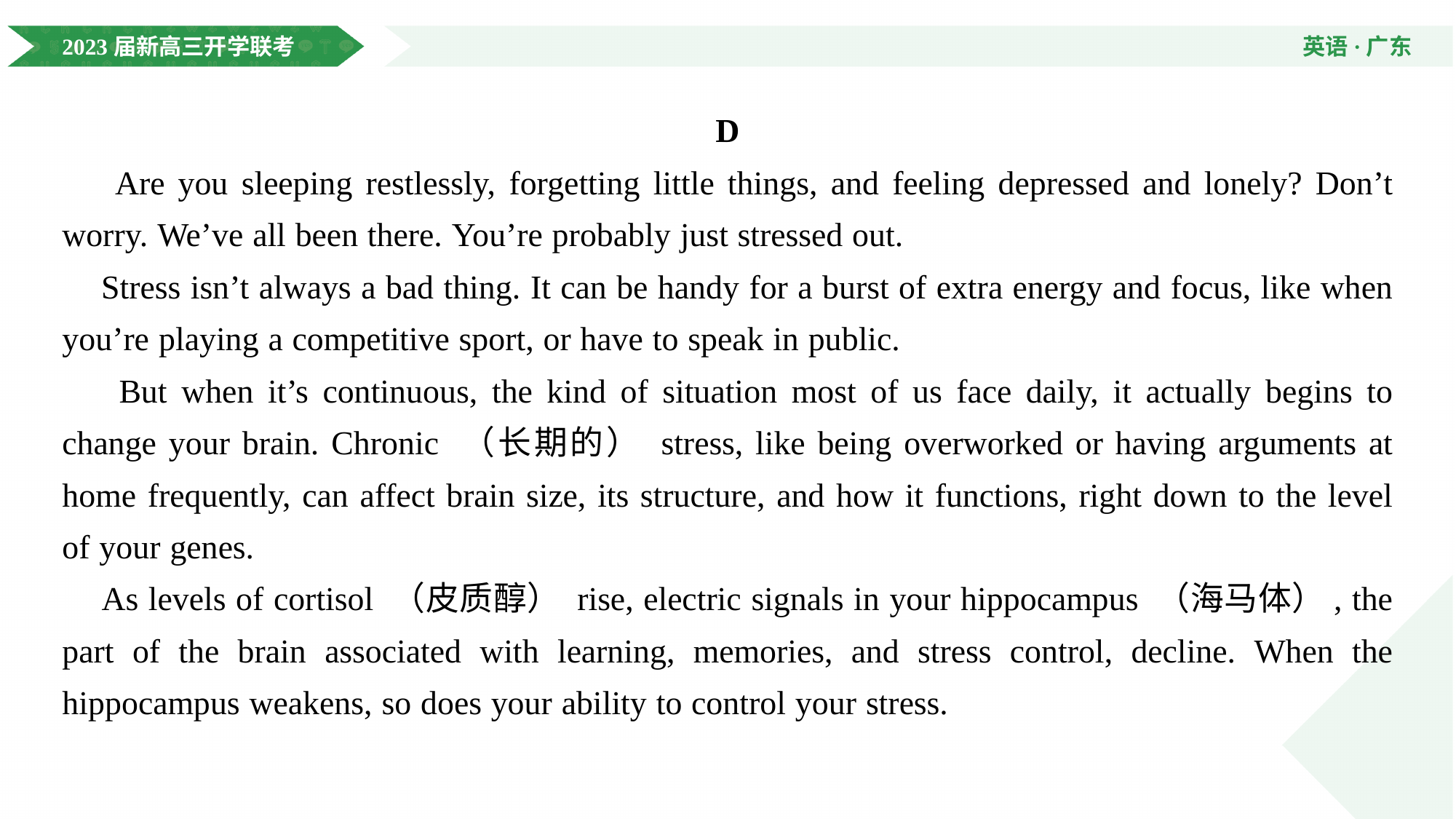

D
    Are you sleeping restlessly, forgetting little things, and feeling depressed and lonely? Don’t worry. We’ve all been there. You’re probably just stressed out.
    Stress isn’t always a bad thing. It can be handy for a burst of extra energy and focus, like when you’re playing a competitive sport, or have to speak in public.
    But when it’s continuous, the kind of situation most of us face daily, it actually begins to change your brain. Chronic （长期的） stress, like being overworked or having arguments at home frequently, can affect brain size, its structure, and how it functions, right down to the level of your genes.
    As levels of cortisol （皮质醇） rise, electric signals in your hippocampus （海马体）, the part of the brain associated with learning, memories, and stress control, decline. When the hippocampus weakens, so does your ability to control your stress.